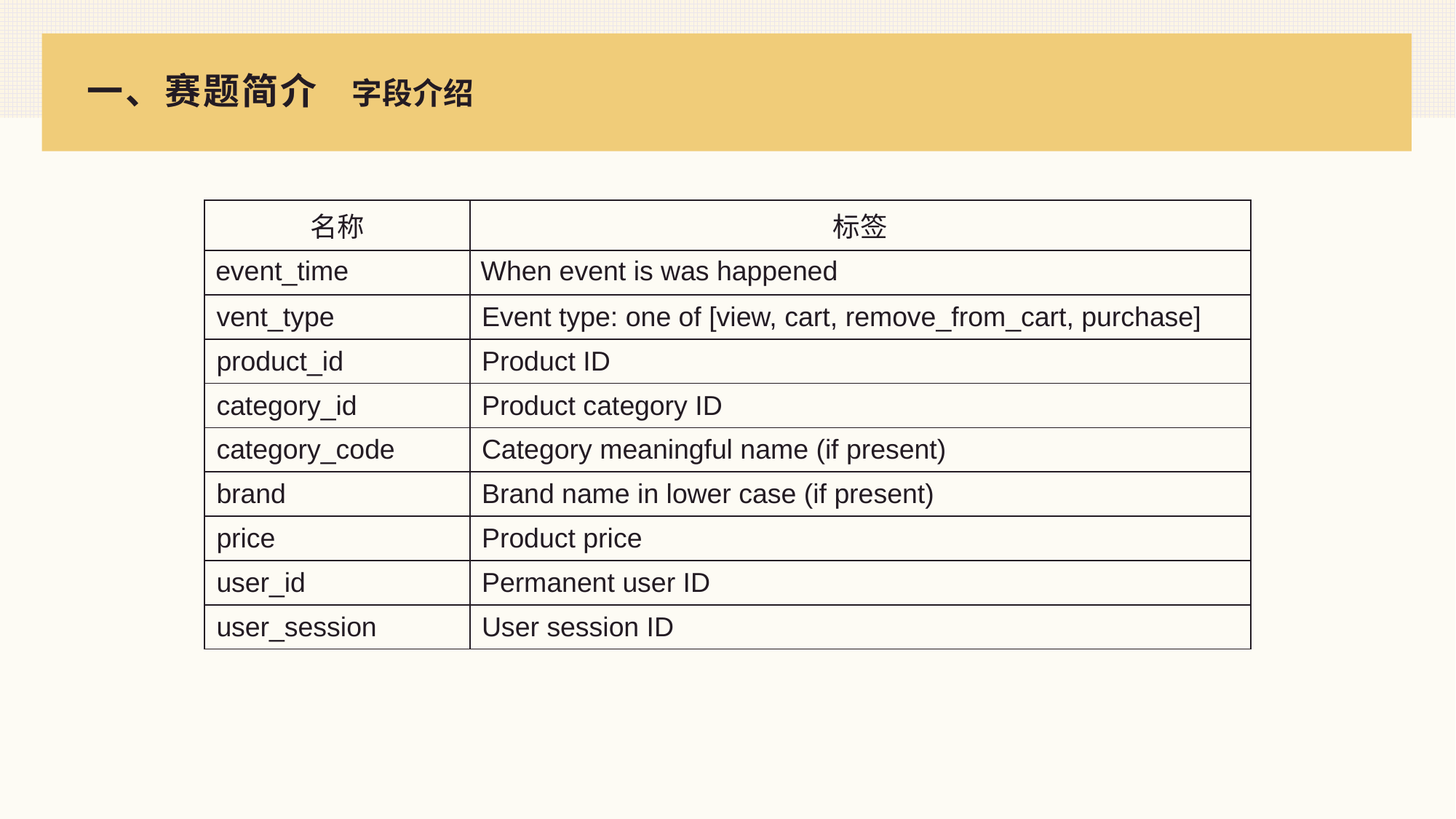

# 一、赛题简介
字段介绍
| 名称 | 标签 |
| --- | --- |
| event\_time | When event is was happened |
| vent\_type | Event type: one of [view, cart, remove\_from\_cart, purchase] |
| product\_id | Product ID |
| category\_id | Product category ID |
| category\_code | Category meaningful name (if present) |
| brand | Brand name in lower case (if present) |
| price | Product price |
| user\_id | Permanent user ID |
| user\_session | User session ID |